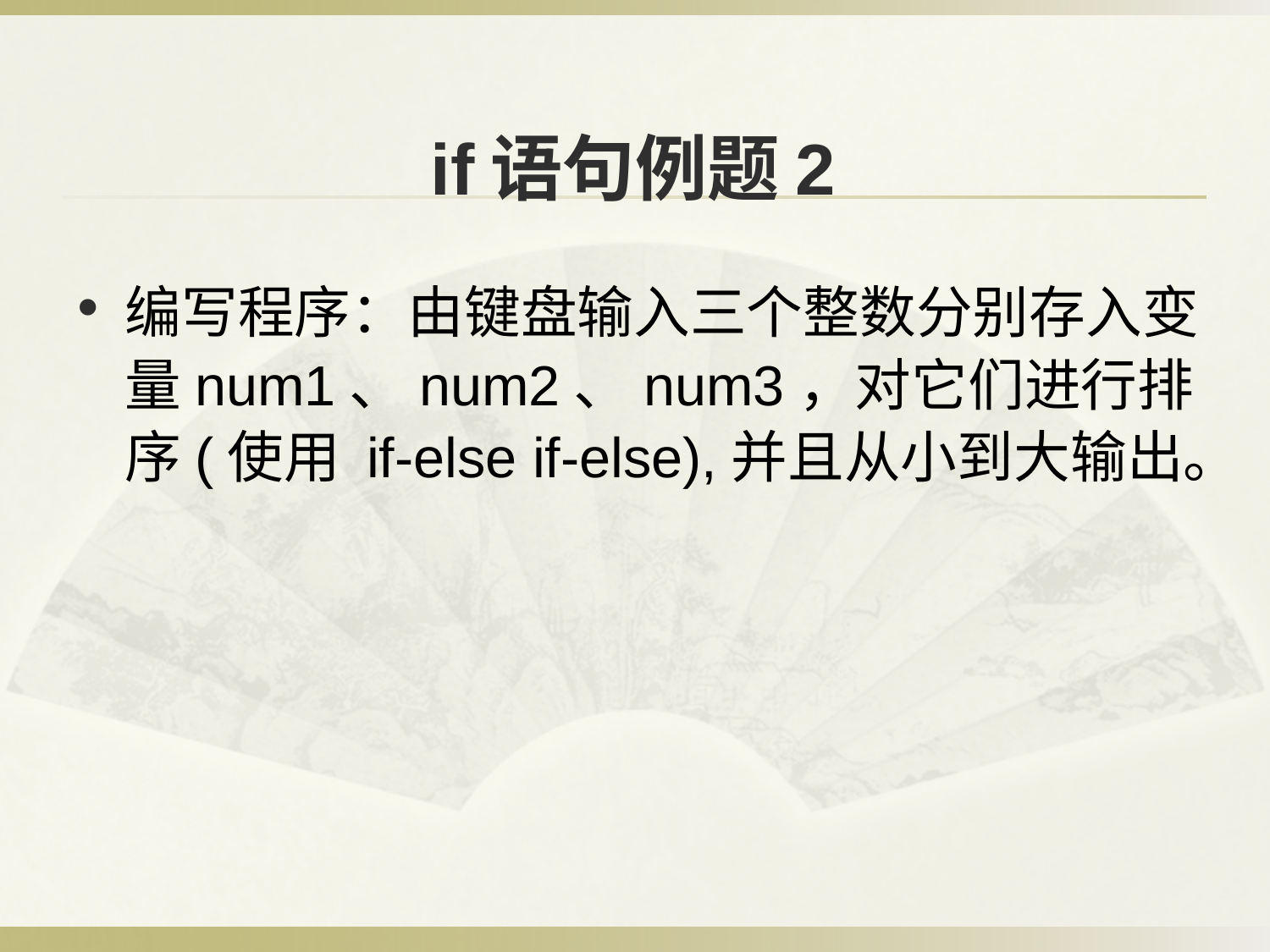

# if语句例题2
编写程序：由键盘输入三个整数分别存入变量num1、num2、num3，对它们进行排序(使用 if-else if-else),并且从小到大输出。